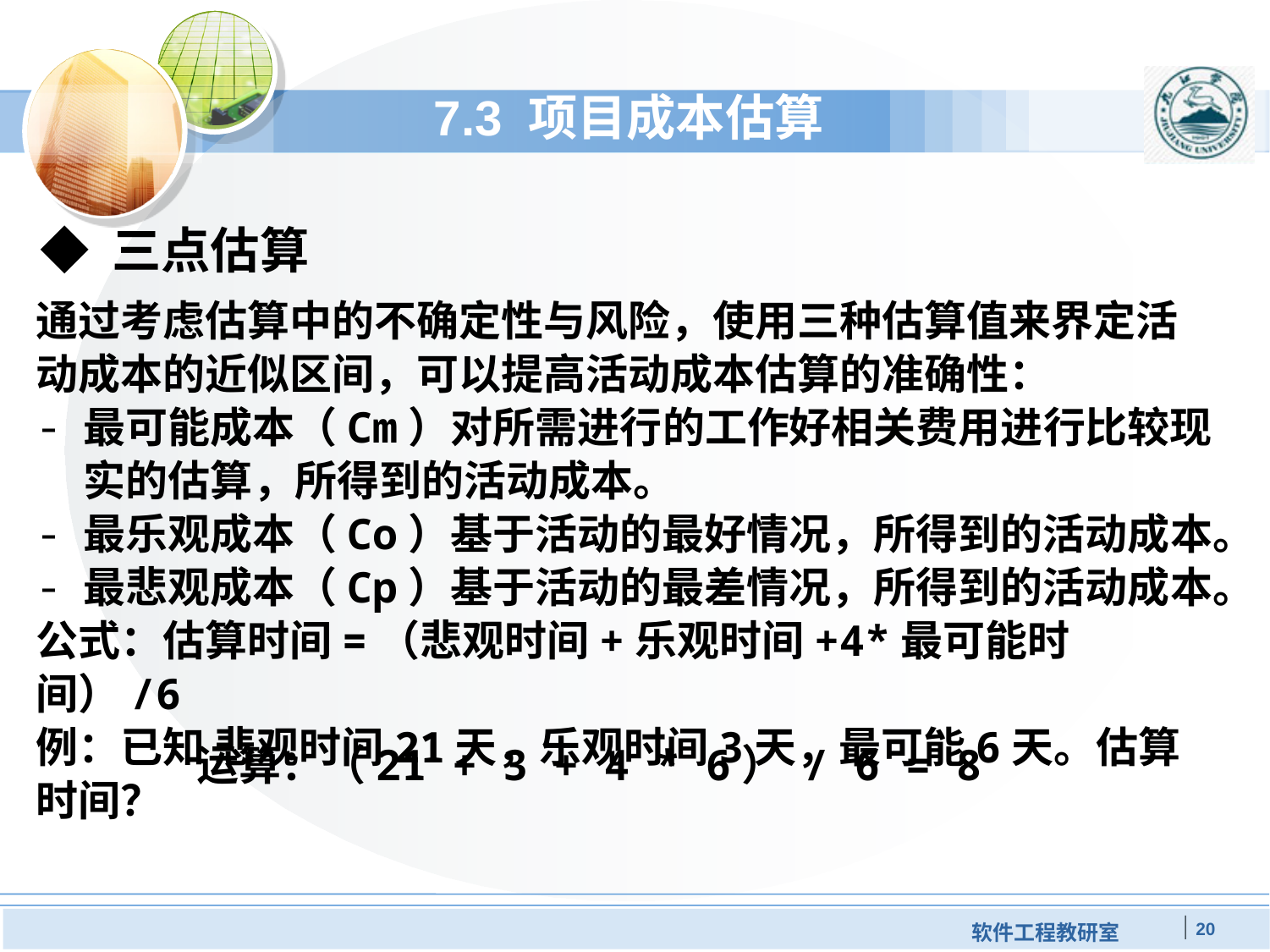

# 7.3 项目成本估算
◆ 三点估算
通过考虑估算中的不确定性与风险，使用三种估算值来界定活动成本的近似区间，可以提高活动成本估算的准确性：
最可能成本（Cm）对所需进行的工作好相关费用进行比较现实的估算，所得到的活动成本。
最乐观成本（Co）基于活动的最好情况，所得到的活动成本。
最悲观成本（Cp）基于活动的最差情况，所得到的活动成本。
公式：估算时间=（悲观时间+乐观时间+4*最可能时间）/6
例：已知 悲观时间21天，乐观时间3天，最可能6天。估算时间？

运算：（21 + 3 + 4 * 6） / 6 = 8